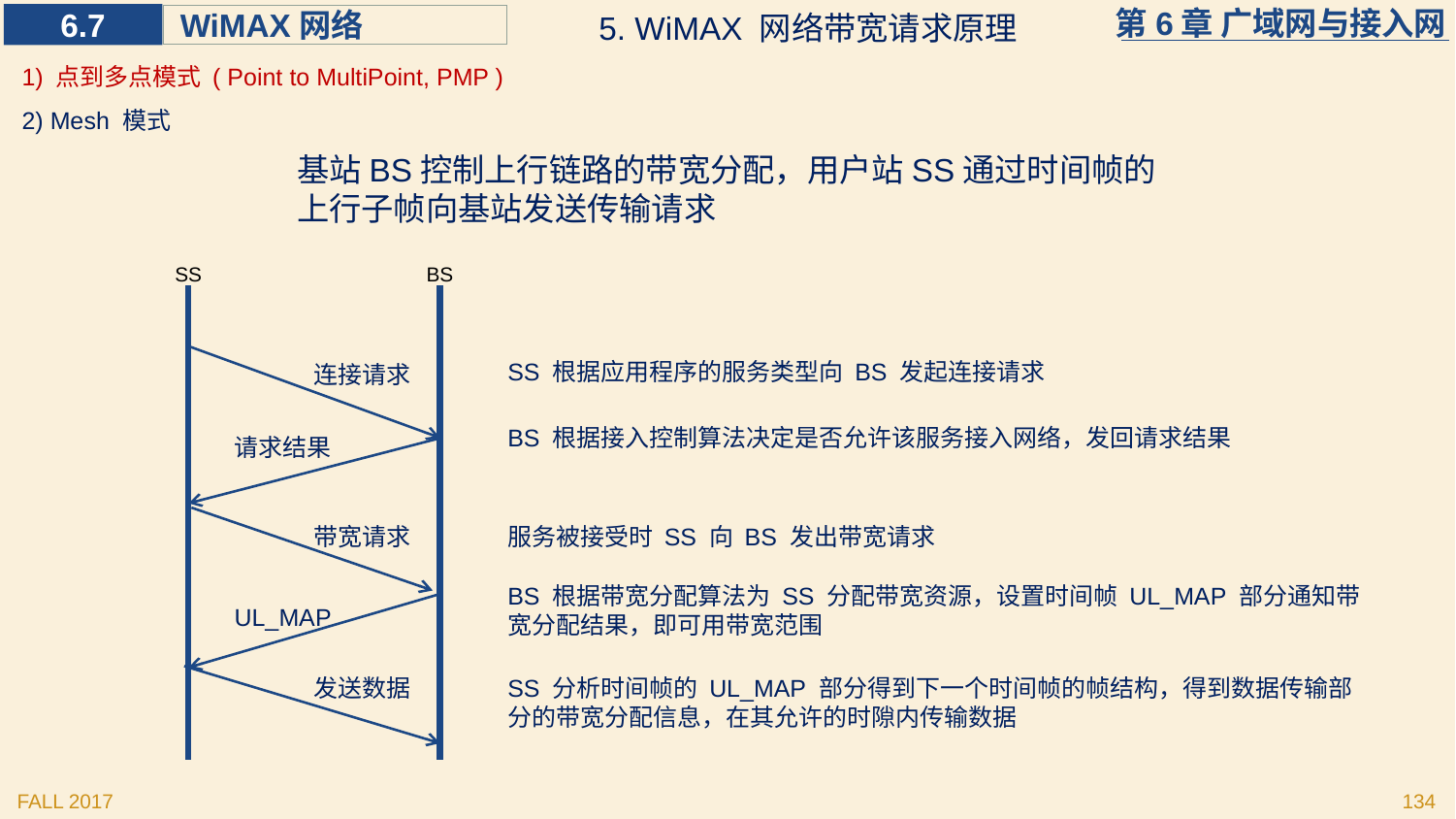

5. WiMAX 网络带宽请求原理
1) 点到多点模式 ( Point to MultiPoint, PMP )
2) Mesh 模式
基站BS控制上行链路的带宽分配，用户站SS通过时间帧的上行子帧向基站发送传输请求

SS
BS
SS 根据应用程序的服务类型向 BS 发起连接请求
连接请求
BS 根据接入控制算法决定是否允许该服务接入网络，发回请求结果
请求结果
带宽请求
服务被接受时 SS 向 BS 发出带宽请求
BS 根据带宽分配算法为 SS 分配带宽资源，设置时间帧 UL_MAP 部分通知带宽分配结果，即可用带宽范围
UL_MAP
发送数据
SS 分析时间帧的 UL_MAP 部分得到下一个时间帧的帧结构，得到数据传输部分的带宽分配信息，在其允许的时隙内传输数据